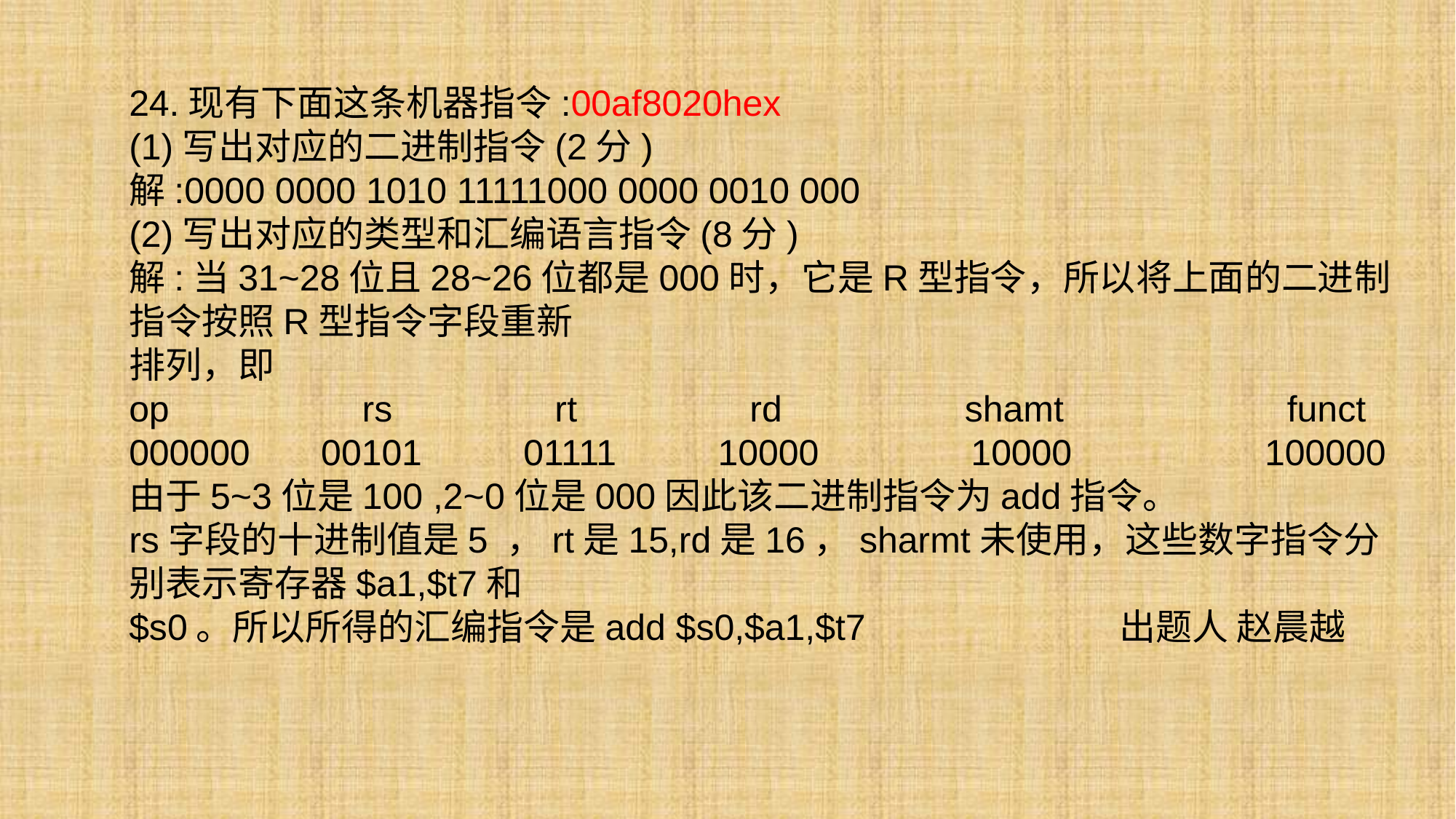

24.现有下面这条机器指令:00af8020hex
(1)写出对应的二进制指令(2分)
解:0000 0000 1010 11111000 0000 0010 000
(2)写出对应的类型和汇编语言指令(8分)
解:当31~28位且28~26位都是000时，它是R型指令，所以将上面的二进制指令按照R型指令字段重新
排列，即
op                   rs                rt                 rd                  shamt                      funct
000000       00101          01111          10000               10000                   100000
由于5~3位是100 ,2~0位是000因此该二进制指令为add指令。
rs字段的十进制值是5 ，rt是15,rd是16，sharmt未使用，这些数字指令分别表示寄存器$a1,$t7和
$s0。所以所得的汇编指令是add $s0,$a1,$t7                        出题人 赵晨越